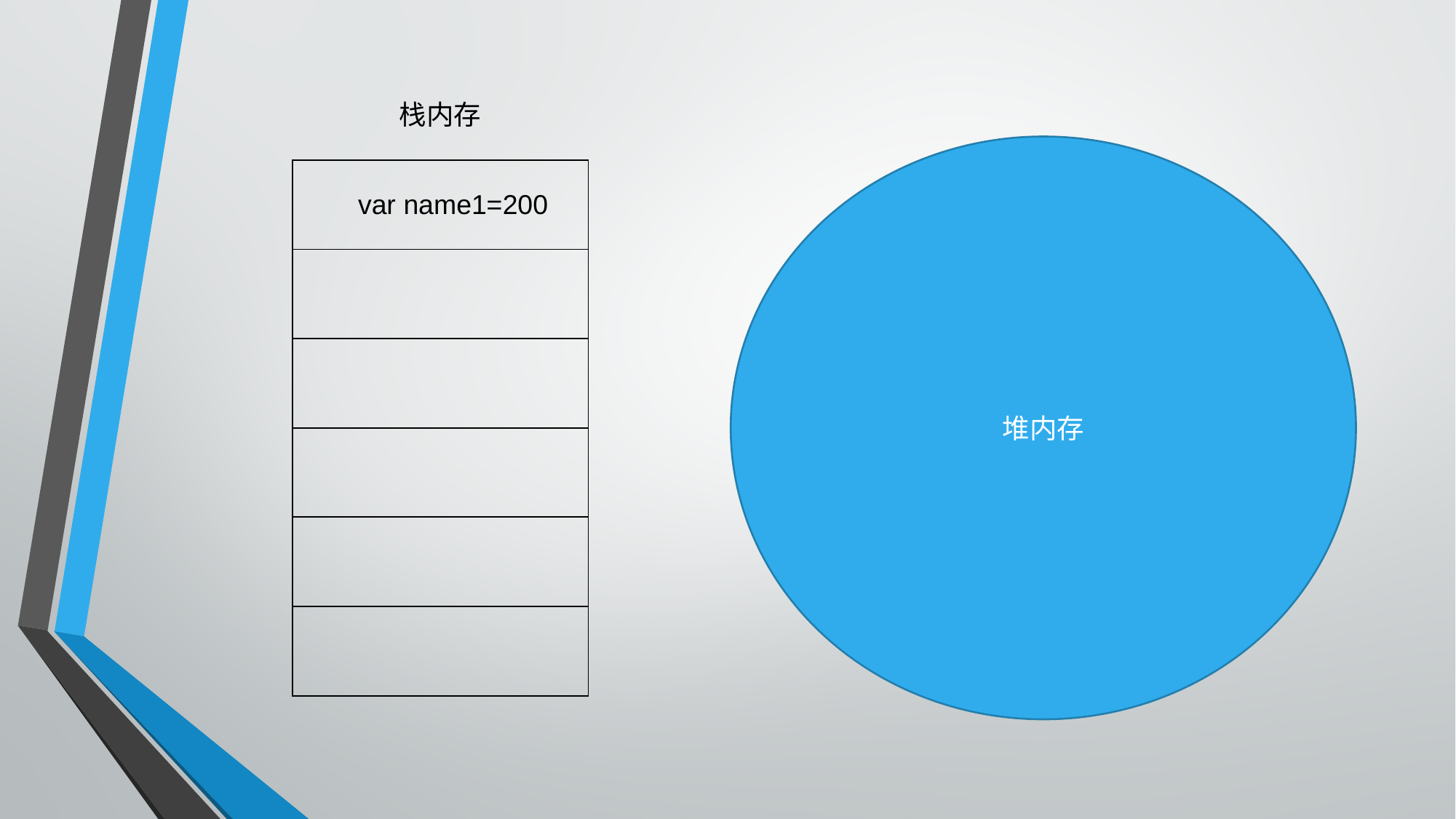

栈内存
堆内存
| var name1=200 |
| --- |
|  |
|  |
|  |
|  |
|  |